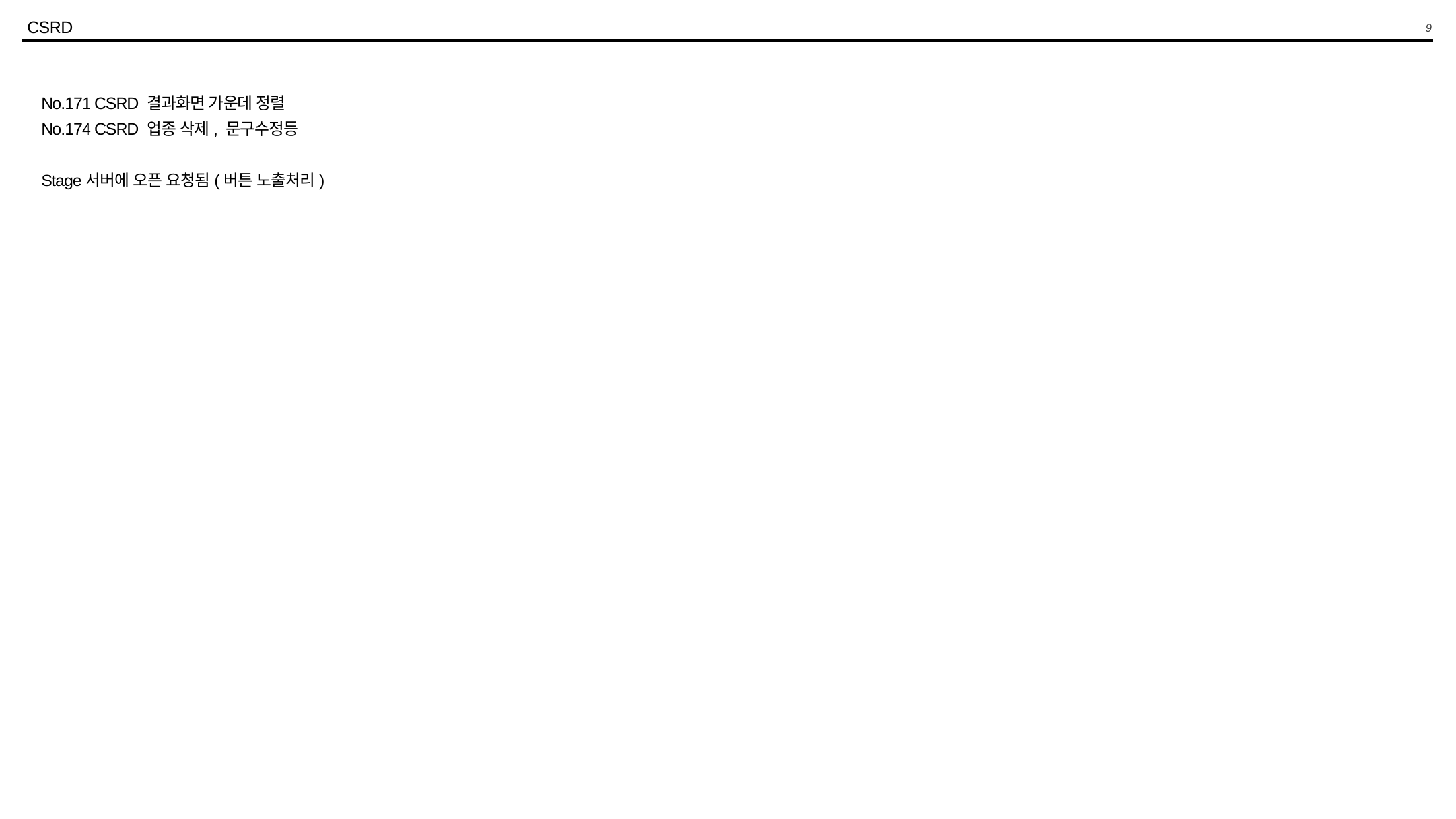

CSRD
No.171 CSRD 결과화면 가운데 정렬
No.174 CSRD 업종 삭제, 문구수정등

Stage서버에 오픈 요청됨(버튼 노출처리)